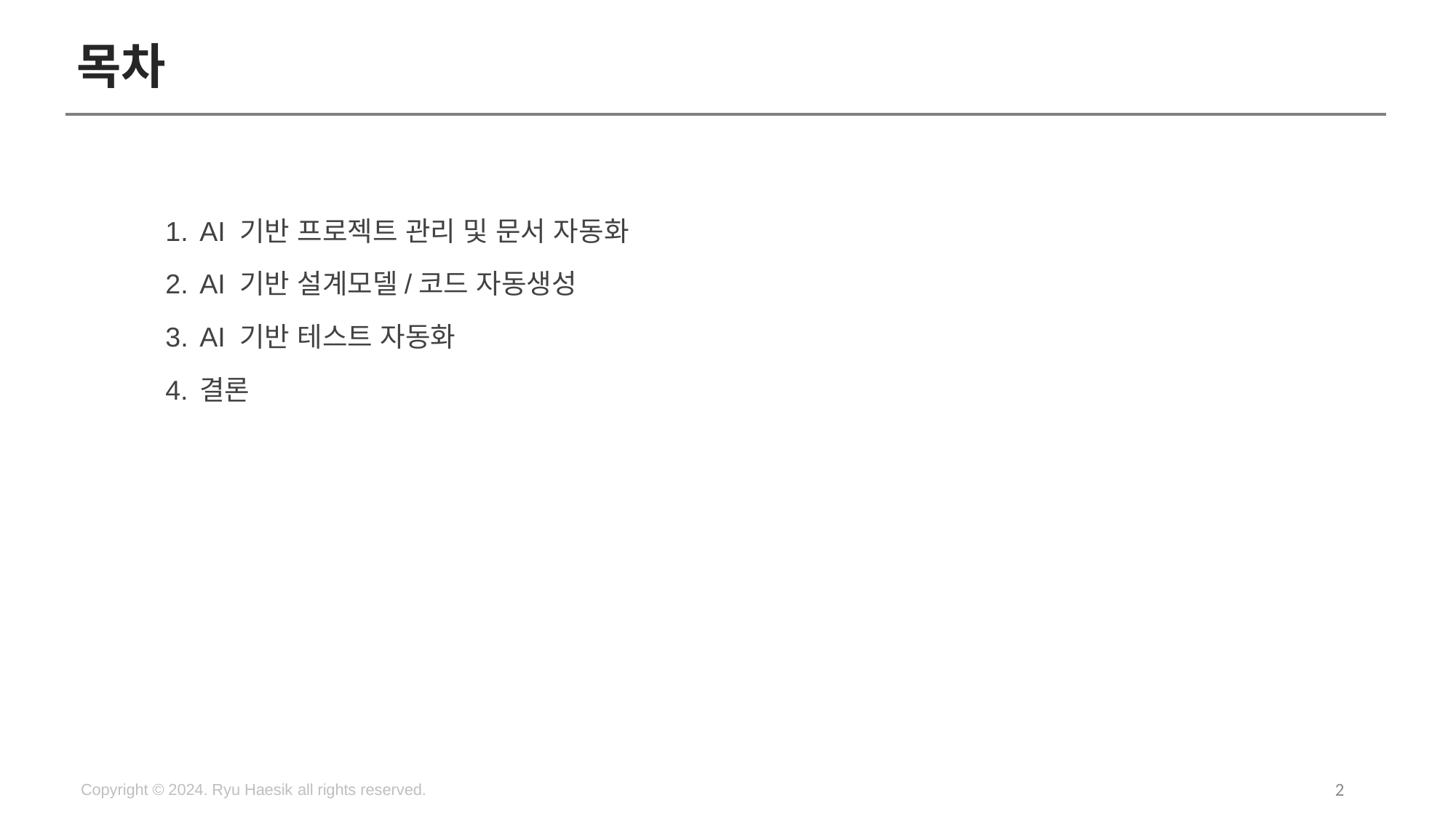

# 목차

AI 기반 프로젝트 관리 및 문서 자동화
AI 기반 설계모델/코드 자동생성
AI 기반 테스트 자동화
결론
2